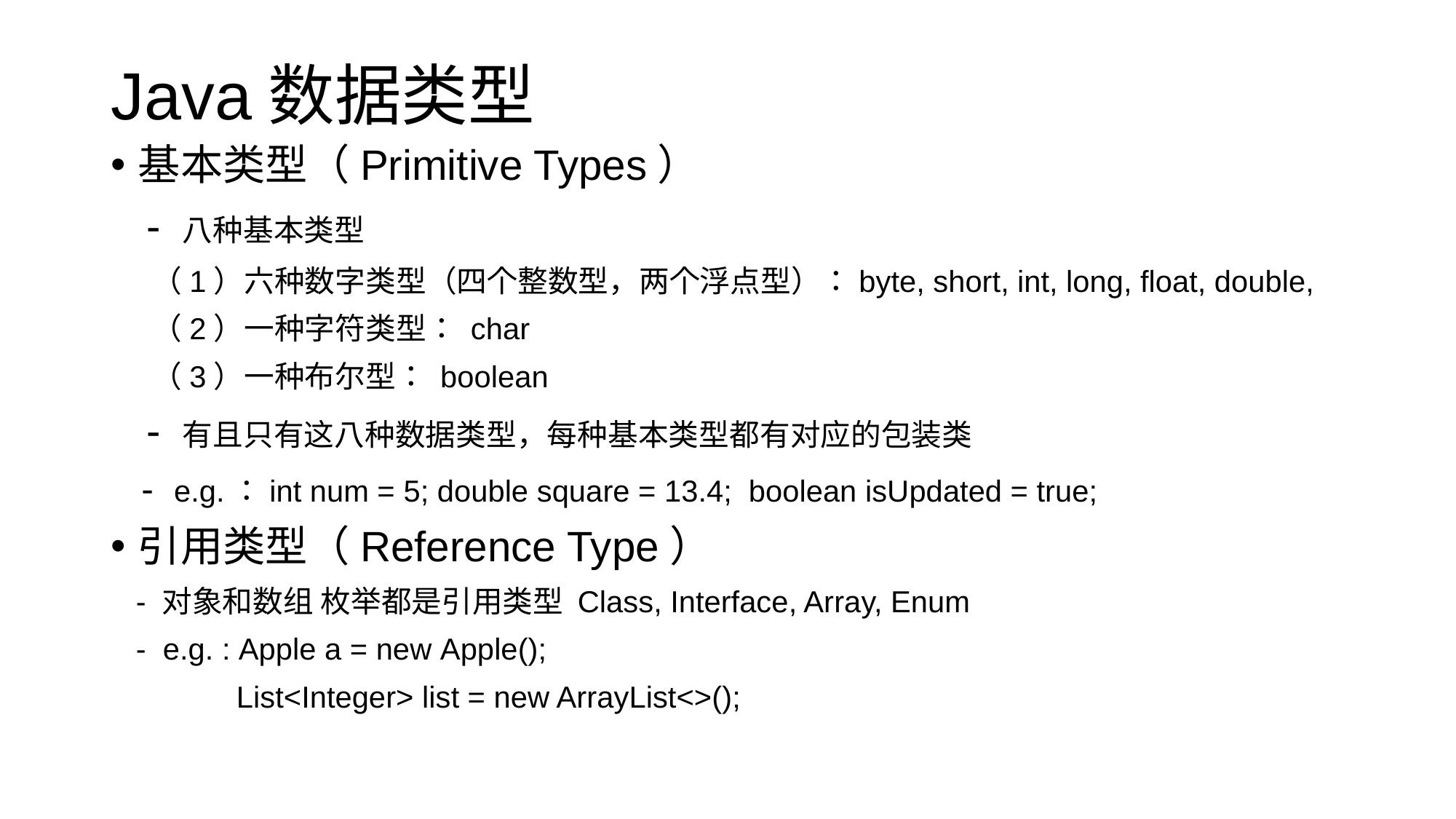

# Java数据类型
基本类型（Primitive Types）
   - 八种基本类型
     （1）六种数字类型（四个整数型，两个浮点型）：byte, short, int, long, float, double,
     （2）一种字符类型： char
     （3）一种布尔型： boolean
   - 有且只有这八种数据类型，每种基本类型都有对应的包装类
   -  e.g.：int num = 5; double square = 13.4;  boolean isUpdated = true;
引用类型（Reference Type）
   - 对象和数组 枚举都是引用类型 Class, Interface, Array, Enum
   -  e.g. : Apple a = new Apple();
               List<Integer> list = new ArrayList<>();